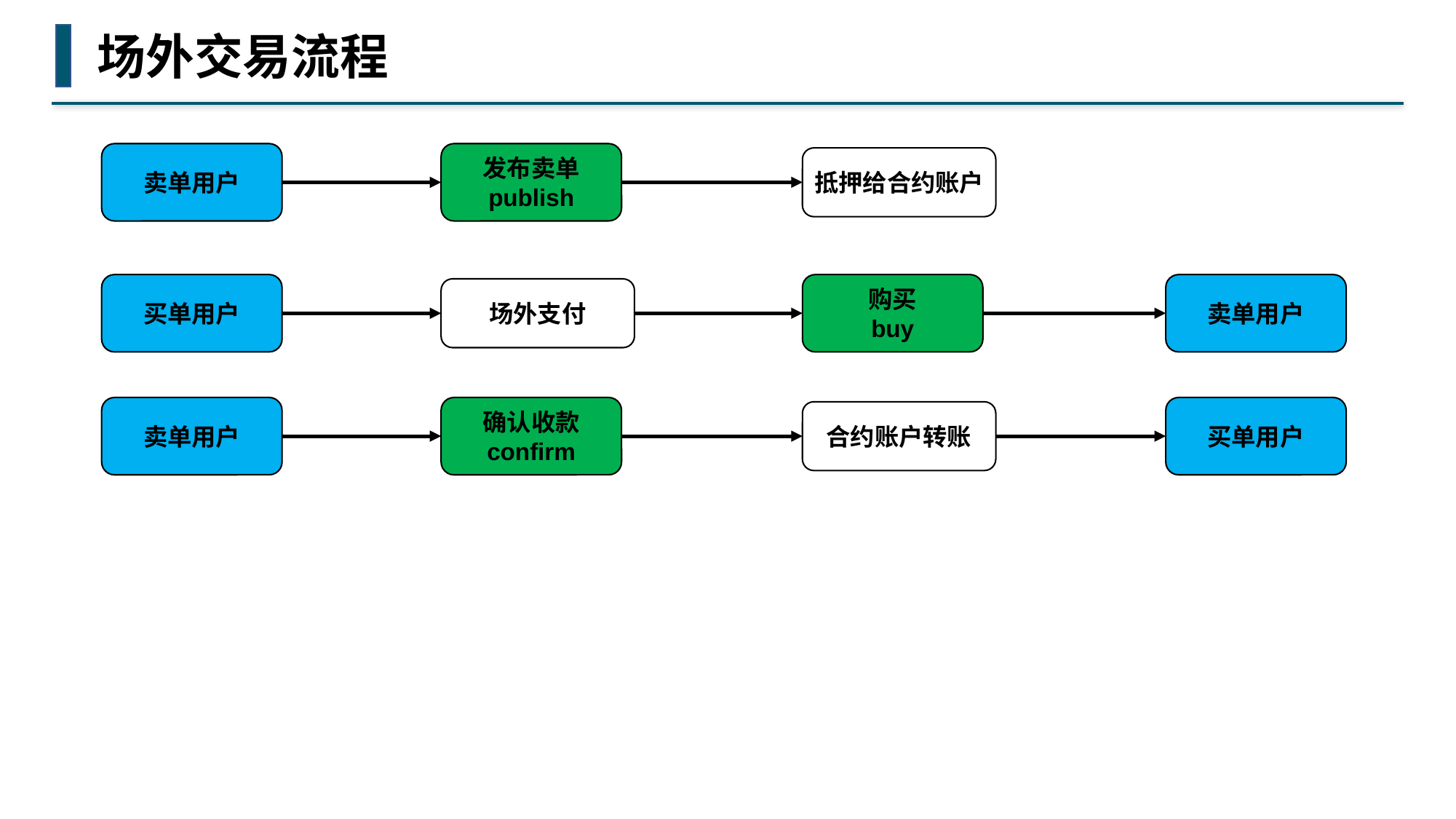

场外交易流程

卖单用户
发布卖单
publish
抵押给合约账户
买单用户
购买
buy
卖单用户
场外支付
卖单用户
确认收款
confirm
买单用户
合约账户转账